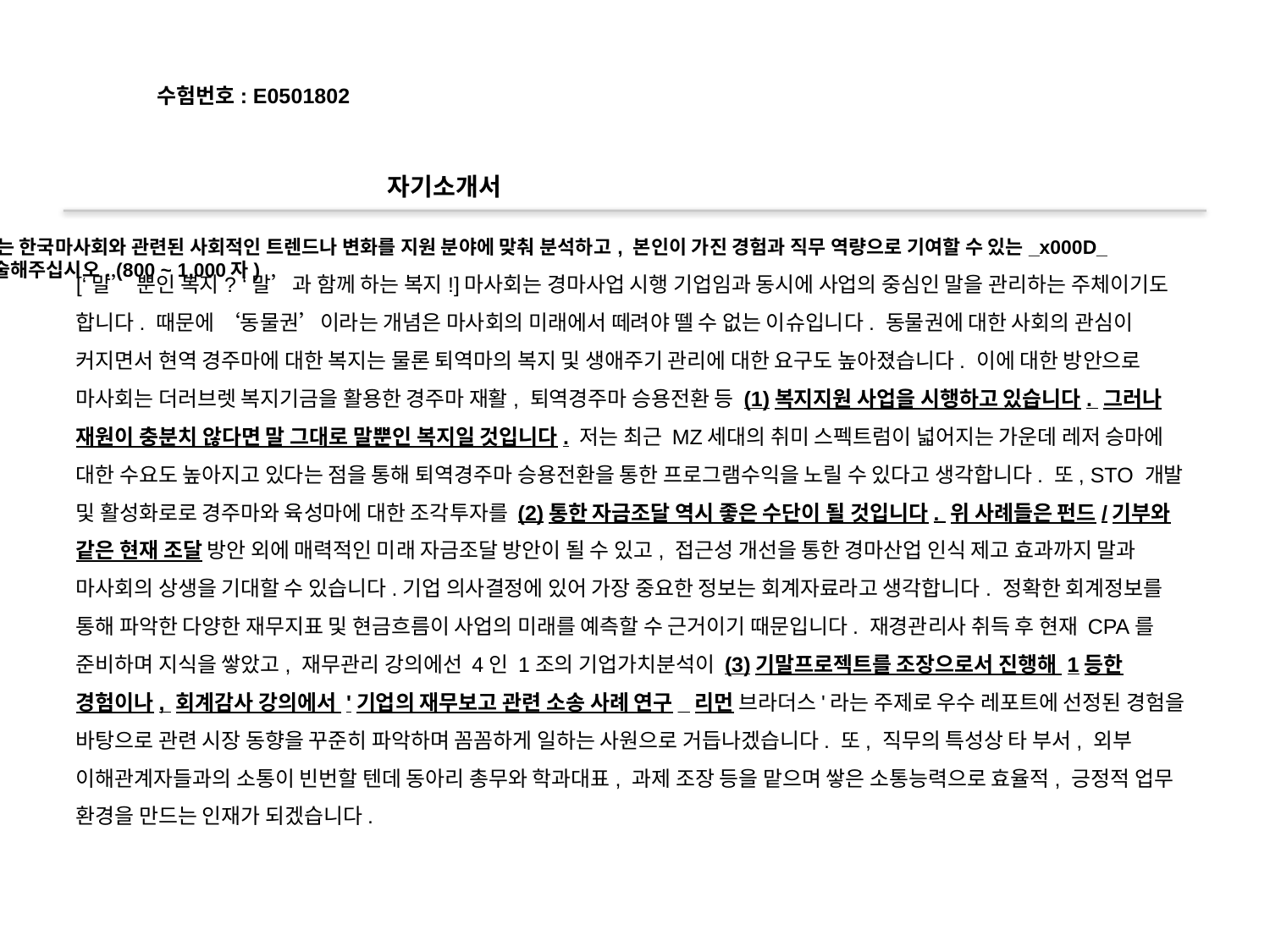

수험번호: E0501802
#

자기소개서

본인이 최근 관심을 갖고 있는 한국마사회와 관련된 사회적인 트렌드나 변화를 지원 분야에 맞춰 분석하고, 본인이 가진 경험과 직무 역량으로 기여할 수 있는_x000D_
바가 무엇인지 자세하게 기술해주십시오. (800 ~ 1,000자)

[‘말’ 뿐인 복지? ‘말’과 함께 하는 복지!]마사회는 경마사업 시행 기업임과 동시에 사업의 중심인 말을 관리하는 주체이기도 합니다. 때문에 ‘동물권’이라는 개념은 마사회의 미래에서 떼려야 뗄 수 없는 이슈입니다. 동물권에 대한 사회의 관심이 커지면서 현역 경주마에 대한 복지는 물론 퇴역마의 복지 및 생애주기 관리에 대한 요구도 높아졌습니다. 이에 대한 방안으로 마사회는 더러브렛 복지기금을 활용한 경주마 재활, 퇴역경주마 승용전환 등 (1)복지지원 사업을 시행하고 있습니다. 그러나 재원이 충분치 않다면 말 그대로 말뿐인 복지일 것입니다. 저는 최근 MZ세대의 취미 스펙트럼이 넓어지는 가운데 레저 승마에 대한 수요도 높아지고 있다는 점을 통해 퇴역경주마 승용전환을 통한 프로그램수익을 노릴 수 있다고 생각합니다. 또, STO 개발 및 활성화로로 경주마와 육성마에 대한 조각투자를 (2)통한 자금조달 역시 좋은 수단이 될 것입니다. 위 사례들은 펀드/기부와 같은 현재 조달 방안 외에 매력적인 미래 자금조달 방안이 될 수 있고, 접근성 개선을 통한 경마산업 인식 제고 효과까지 말과 마사회의 상생을 기대할 수 있습니다.기업 의사결정에 있어 가장 중요한 정보는 회계자료라고 생각합니다. 정확한 회계정보를 통해 파악한 다양한 재무지표 및 현금흐름이 사업의 미래를 예측할 수 근거이기 때문입니다. 재경관리사 취득 후 현재 CPA를 준비하며 지식을 쌓았고, 재무관리 강의에선 4인 1조의 기업가치분석이 (3)기말프로젝트를 조장으로서 진행해 1등한 경험이나, 회계감사 강의에서 '기업의 재무보고 관련 소송 사례 연구_리먼 브라더스'라는 주제로 우수 레포트에 선정된 경험을 바탕으로 관련 시장 동향을 꾸준히 파악하며 꼼꼼하게 일하는 사원으로 거듭나겠습니다. 또, 직무의 특성상 타 부서, 외부 이해관계자들과의 소통이 빈번할 텐데 동아리 총무와 학과대표, 과제 조장 등을 맡으며 쌓은 소통능력으로 효율적, 긍정적 업무 환경을 만드는 인재가 되겠습니다.

자기소개서 기반 면접 질문 제안

(1) STO 개발 및 활성화를 통한 경주마와 육성마의 자금조달 방안에 대해 구체적으로 설명해 주세요.
(2) 회사의 의사결정 과정에서 회계자료가 중요한 이유에 대해 좀 더 설명해 주시겠어요?
(3) 타 부서 및 외부 이해관계자와의 소통 경험을 통해 어떤 긍정적 업무 환경을 만드는 것이 가능했다고 생각하나요?